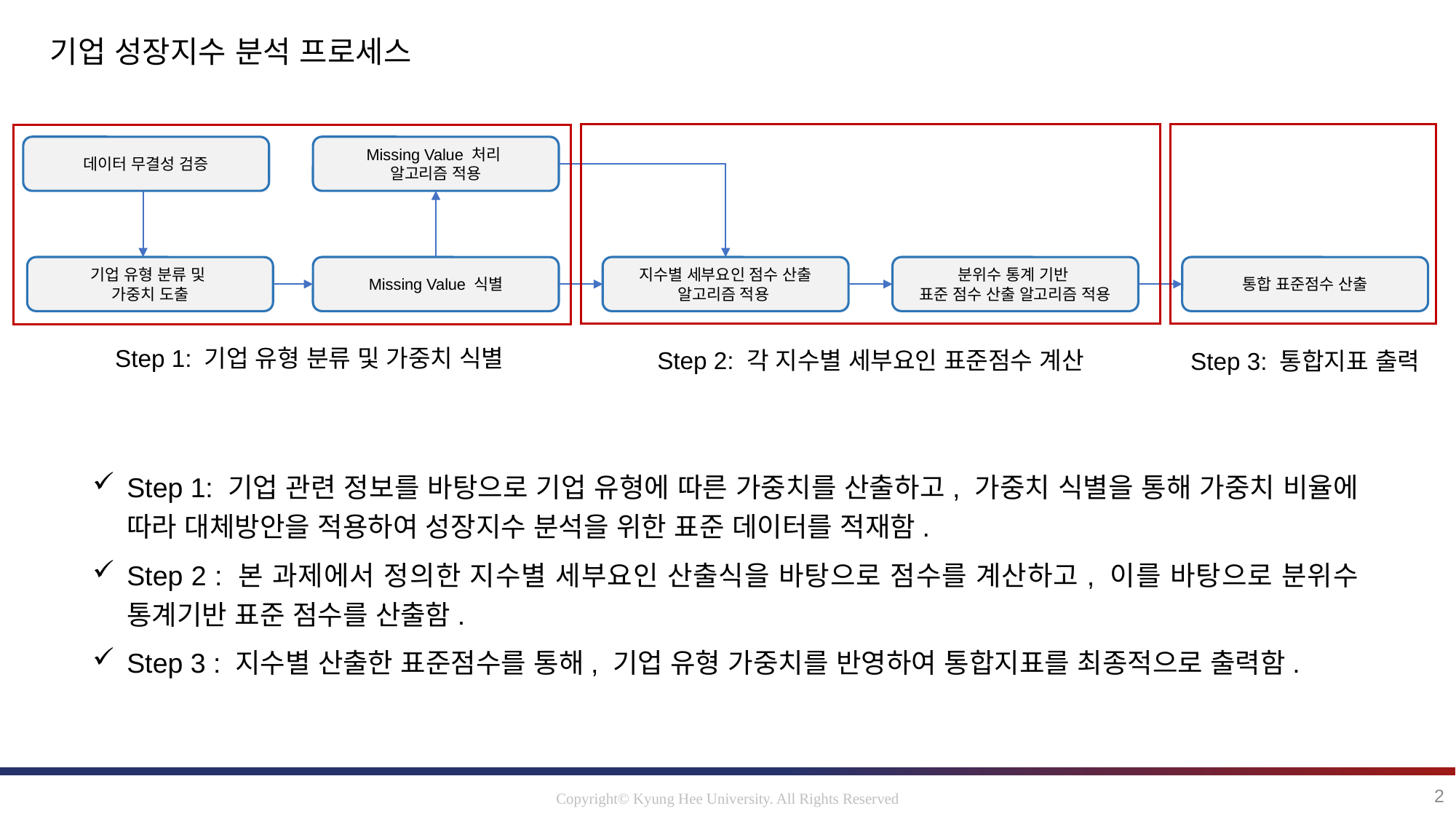

기업 성장지수 분석 프로세스

데이터 무결성 검증
Missing Value 처리
알고리즘 적용
기업 유형 분류 및
가중치 도출
Missing Value 식별
지수별 세부요인 점수 산출 알고리즘 적용
분위수 통계 기반
표준 점수 산출 알고리즘 적용
통합 표준점수 산출
Step 1: 기업 유형 분류 및 가중치 식별
Step 2: 각 지수별 세부요인 표준점수 계산
Step 3: 통합지표 출력
Step 1: 기업 관련 정보를 바탕으로 기업 유형에 따른 가중치를 산출하고, 가중치 식별을 통해 가중치 비율에 따라 대체방안을 적용하여 성장지수 분석을 위한 표준 데이터를 적재함.
Step 2 : 본 과제에서 정의한 지수별 세부요인 산출식을 바탕으로 점수를 계산하고, 이를 바탕으로 분위수 통계기반 표준 점수를 산출함.
Step 3 : 지수별 산출한 표준점수를 통해, 기업 유형 가중치를 반영하여 통합지표를 최종적으로 출력함.

2
Copyright© Kyung Hee University. All Rights Reserved